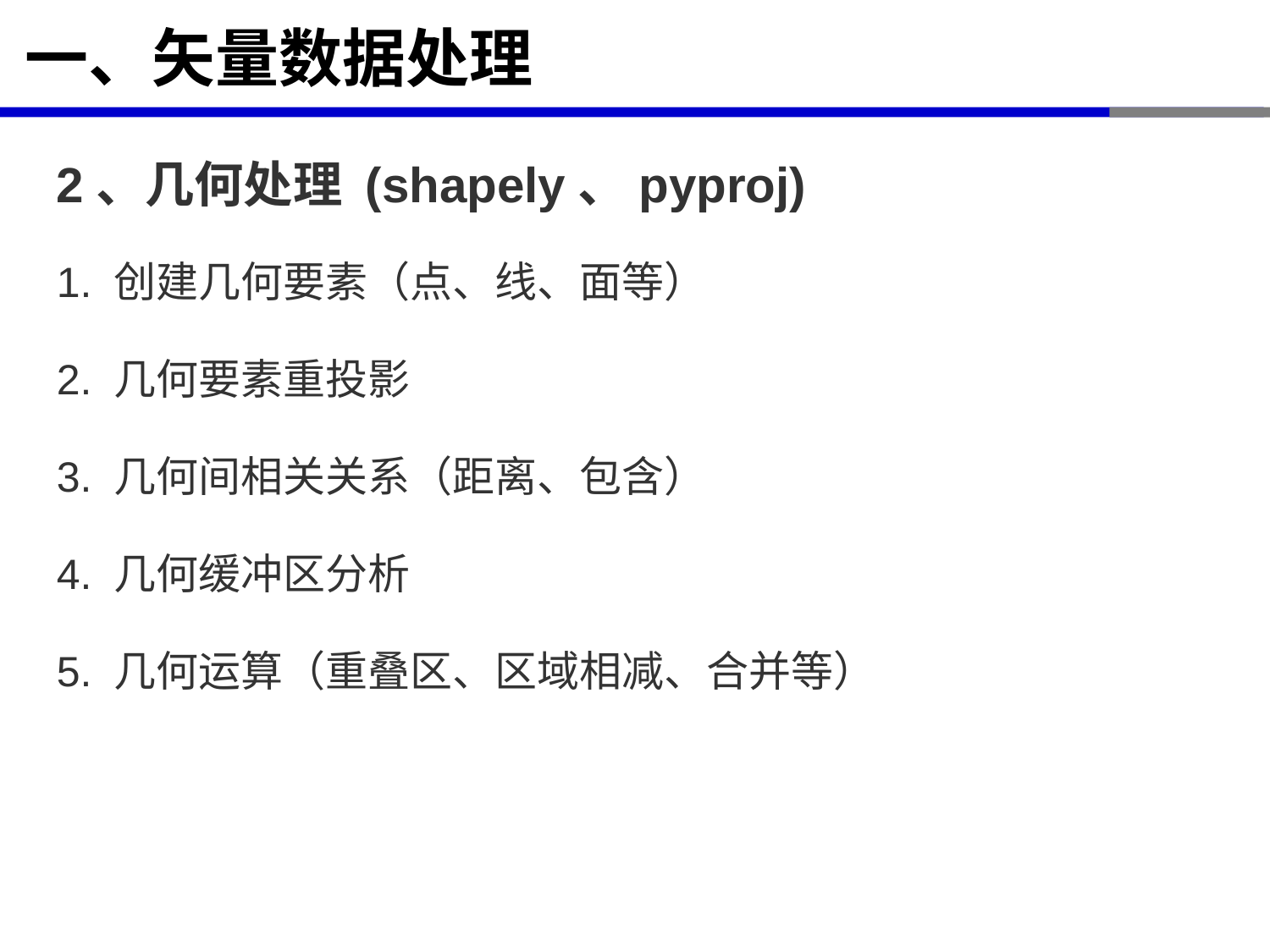

# 一、矢量数据处理
2、几何处理 (shapely、pyproj)
1. 创建几何要素（点、线、面等）
2. 几何要素重投影
3. 几何间相关关系（距离、包含）
4. 几何缓冲区分析
5. 几何运算（重叠区、区域相减、合并等）